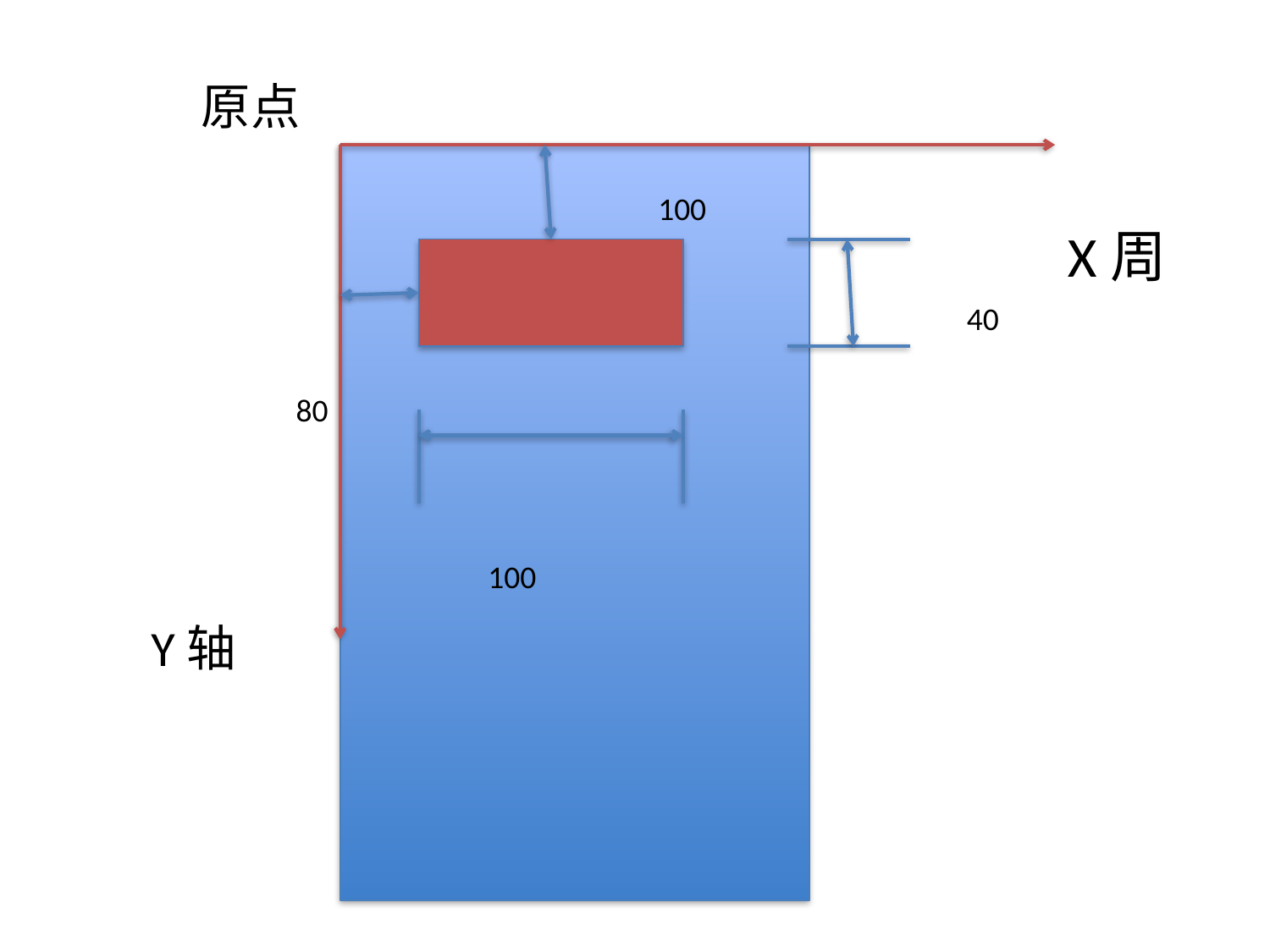

原点

100
X周

40
80
100
Y轴